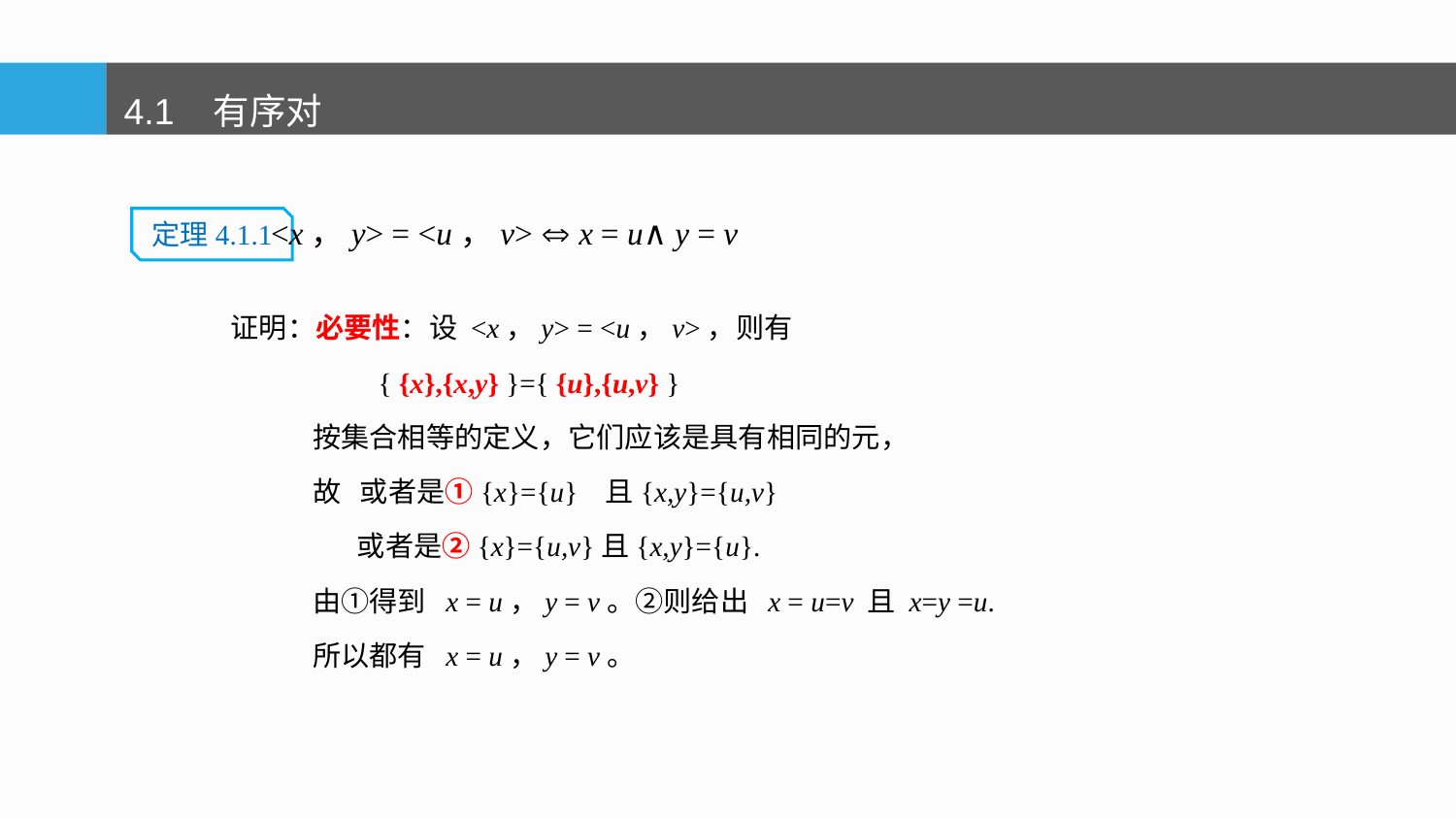

4.1   有序对

<x，y> = <u，v> ⇔ x = u∧ y = v
定理4.1.1
证明：必要性：设 <x，y> = <u，v>，则有
                     { {x},{x,y} }={ {u},{u,v} }
            按集合相等的定义，它们应该是具有相同的元，
            故   或者是①{x}={u}   且{x,y}={u,v}
                   或者是②{x}={u,v}且{x,y}={u}.
            由①得到  x = u，y = v。②则给出  x = u=v 且 x=y =u.
            所以都有  x = u，y = v。